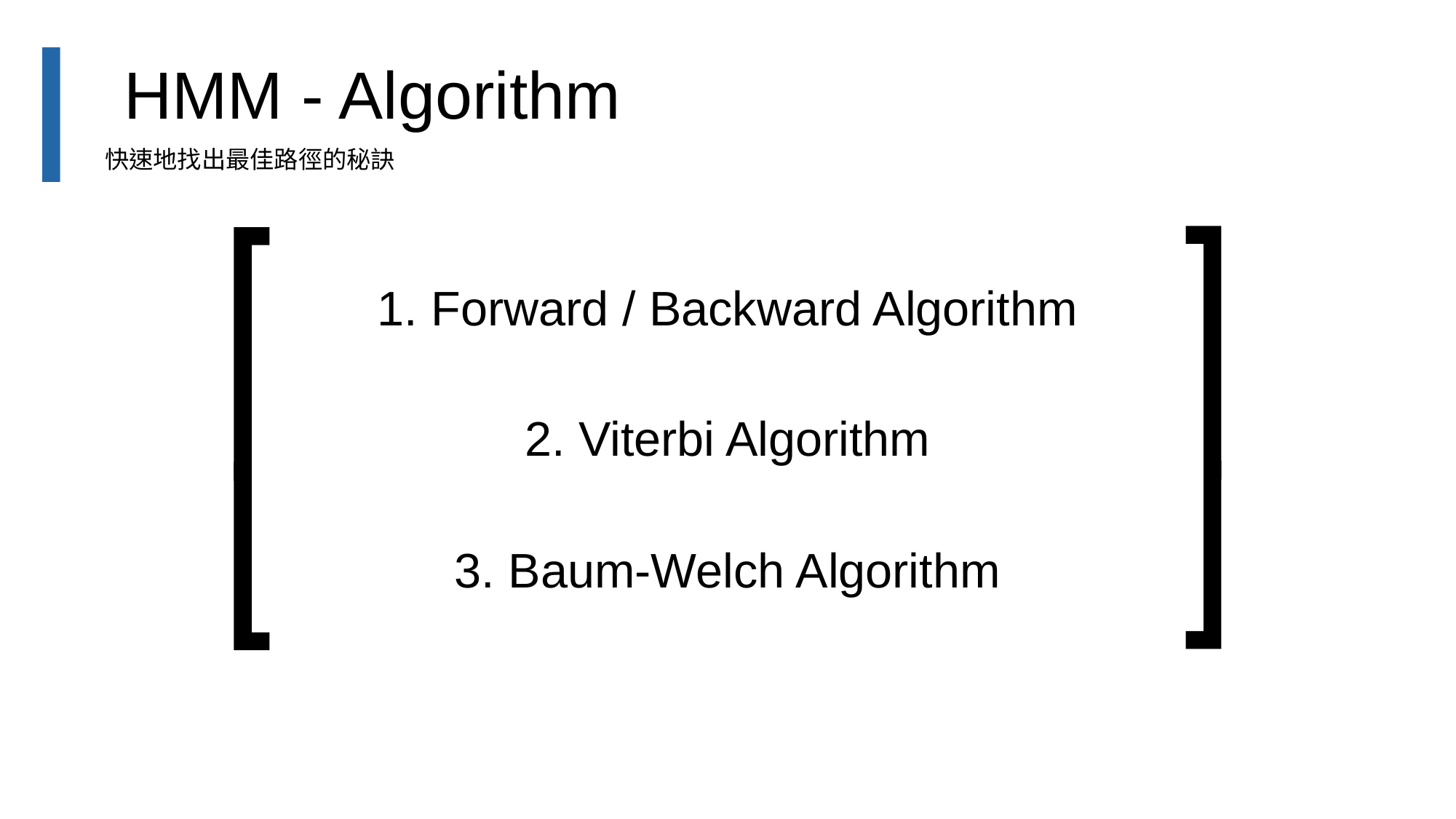

HMM - Algorithm
快速地找出最佳路徑的秘訣

1. Forward / Backward Algorithm
2. Viterbi Algorithm
3. Baum-Welch Algorithm